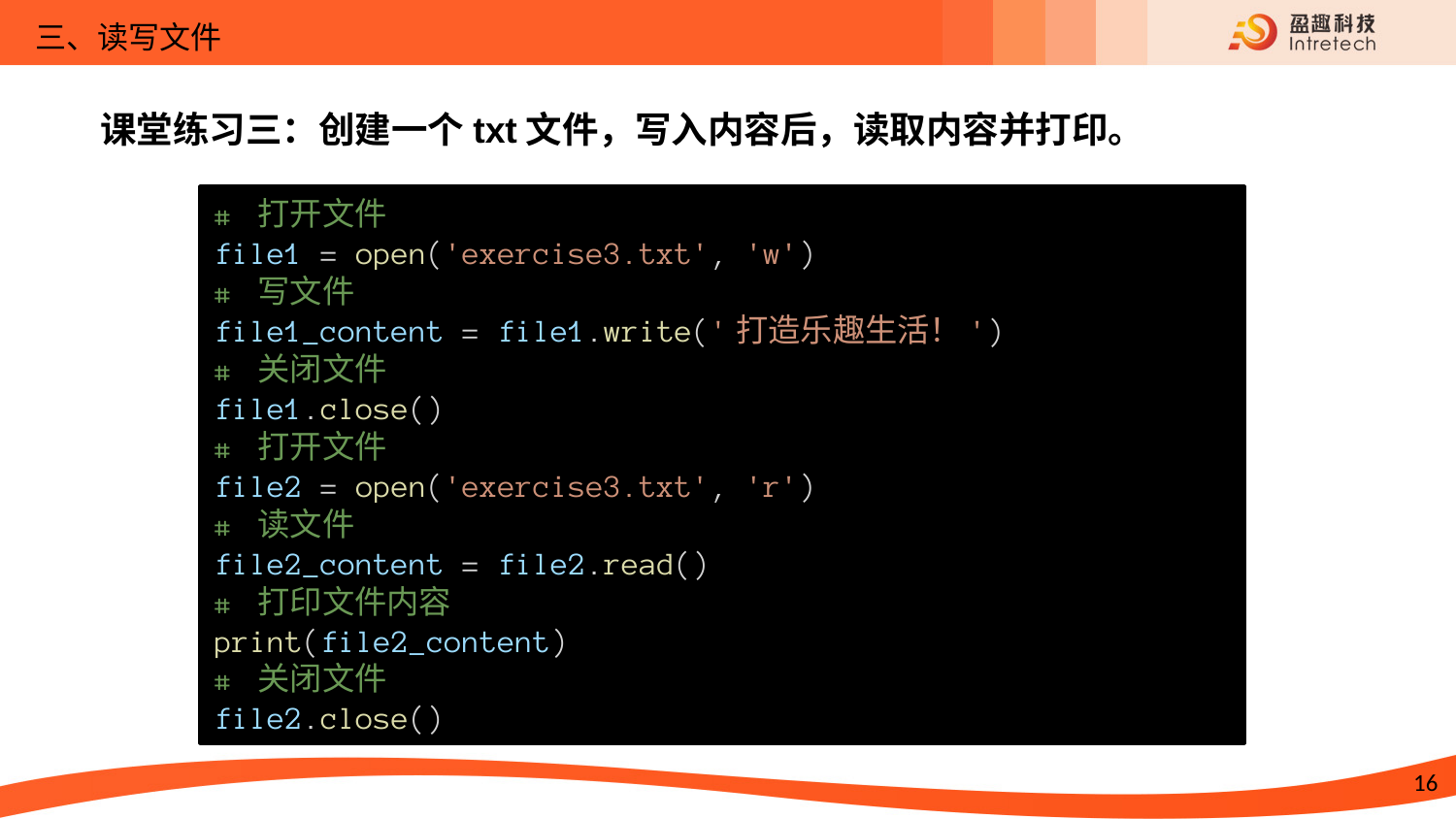

三、读写文件
课堂练习三：创建一个txt文件，写入内容后，读取内容并打印。
# 打开文件
file1 = open('exercise3.txt', 'w')
# 写文件
file1_content = file1.write('打造乐趣生活！')
# 关闭文件
file1.close()
# 打开文件
file2 = open('exercise3.txt', 'r')
# 读文件
file2_content = file2.read()
# 打印文件内容
print(file2_content)
# 关闭文件
file2.close()